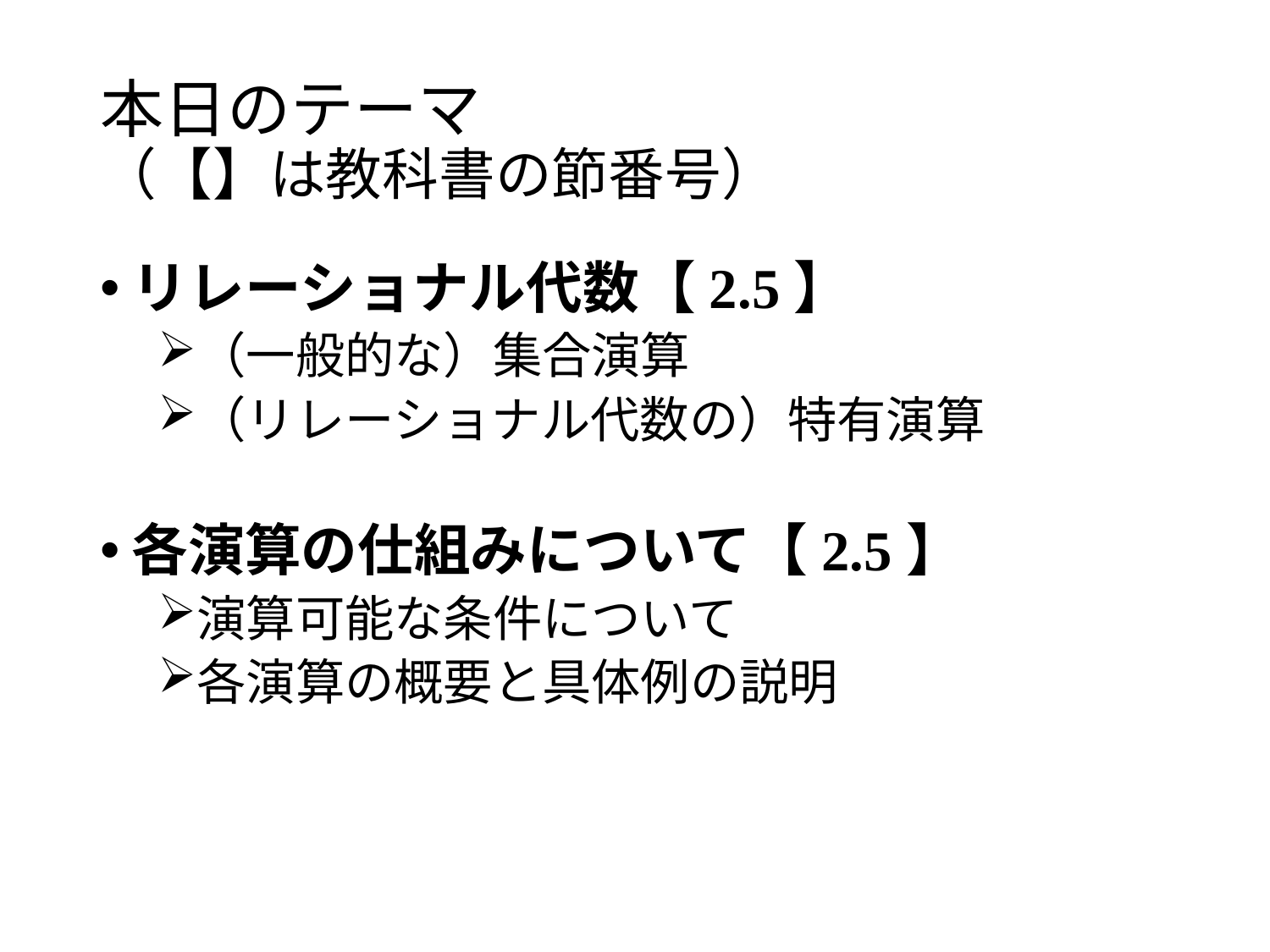

# 本日のテーマ （【】は教科書の節番号）
リレーショナル代数【2.5】
（一般的な）集合演算
（リレーショナル代数の）特有演算
各演算の仕組みについて【2.5】
演算可能な条件について
各演算の概要と具体例の説明